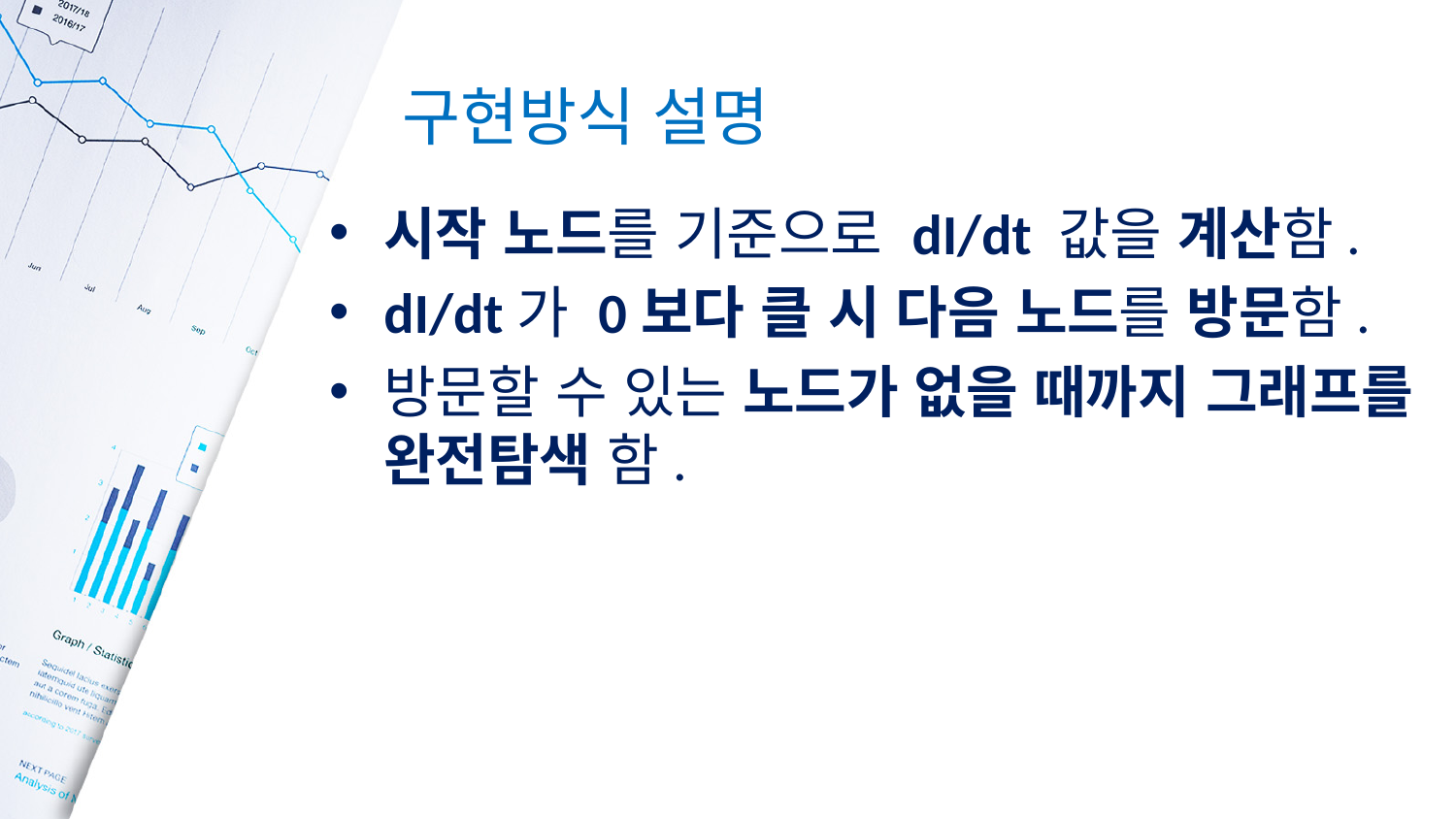

# 구현방식 설명
시작 노드를 기준으로 dI/dt 값을 계산함.
dI/dt가 0보다 클 시 다음 노드를 방문함.
방문할 수 있는 노드가 없을 때까지 그래프를 완전탐색 함.